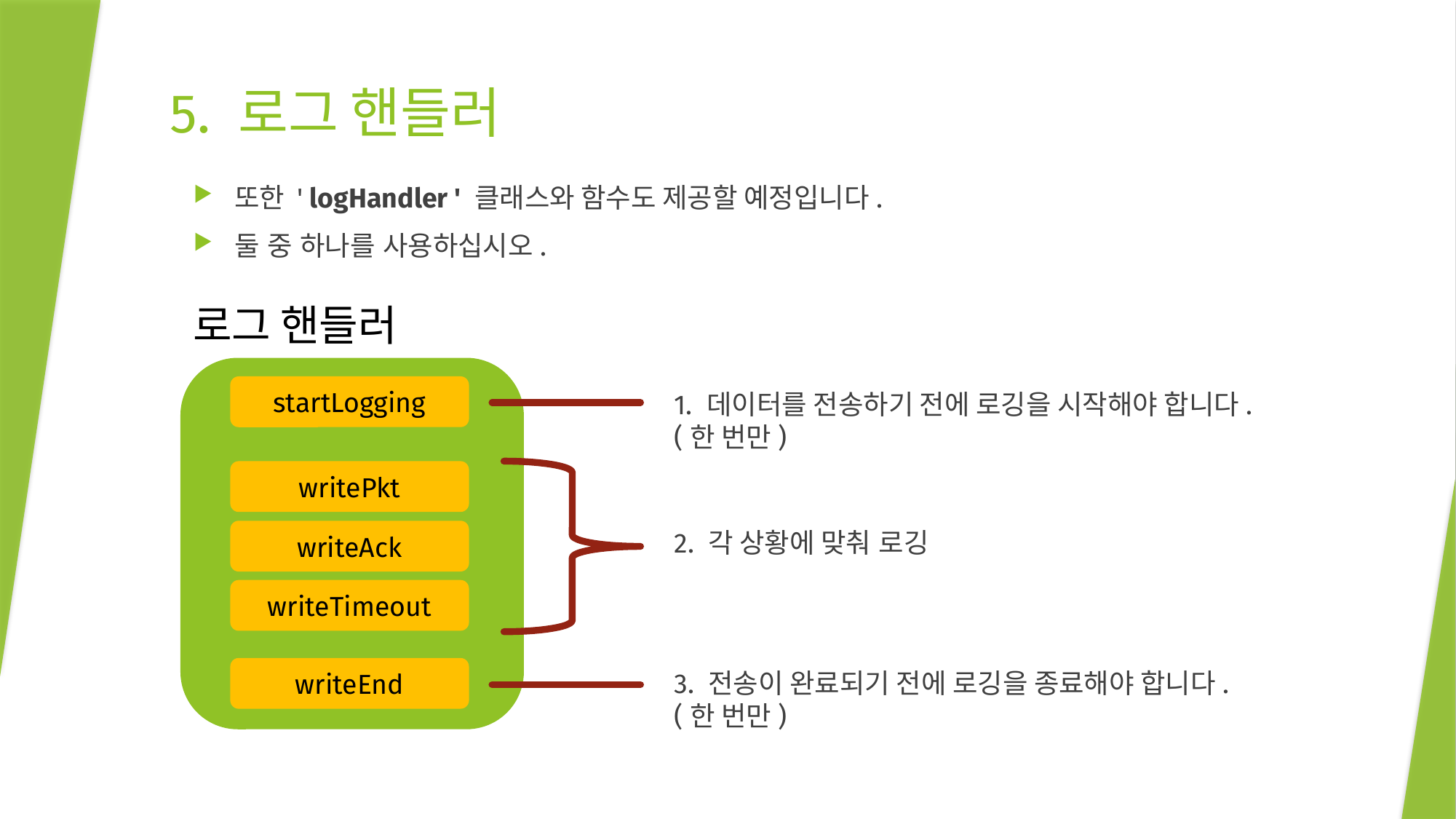

# 5. 로그 핸들러
또한 ' logHandler ' 클래스와 함수도 제공할 예정입니다.
둘 중 하나를 사용하십시오.
로그 핸들러

startLogging
1. 데이터를 전송하기 전에 로깅을 시작해야 합니다.
(한 번만)
writePkt

2. 각 상황에 맞춰 로깅
writeAck
writeTimeout
writeEnd
3. 전송이 완료되기 전에 로깅을 종료해야 합니다.
(한 번만)